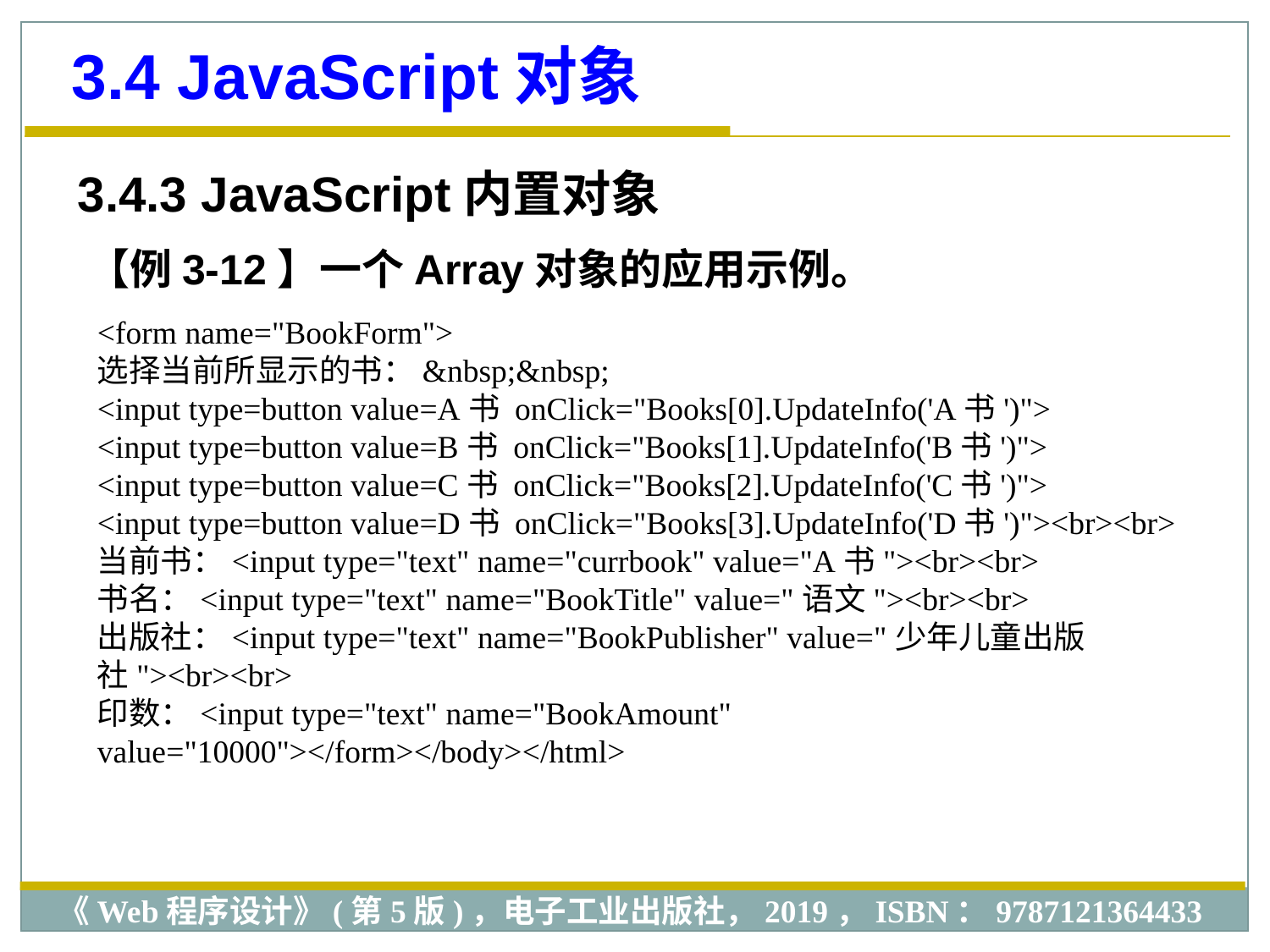

3.4 JavaScript对象
3.4.3 JavaScript内置对象
【例3-12】一个Array对象的应用示例。
<form name="BookForm">
选择当前所显示的书：&nbsp;&nbsp;
<input type=button value=A书 onClick="Books[0].UpdateInfo('A书')">
<input type=button value=B书 onClick="Books[1].UpdateInfo('B书')">
<input type=button value=C书 onClick="Books[2].UpdateInfo('C书')">
<input type=button value=D书 onClick="Books[3].UpdateInfo('D书')"><br><br>
当前书：<input type="text" name="currbook" value="A书"><br><br>
书名：<input type="text" name="BookTitle" value="语文"><br><br>
出版社：<input type="text" name="BookPublisher" value="少年儿童出版社"><br><br>
印数：<input type="text" name="BookAmount" value="10000"></form></body></html>